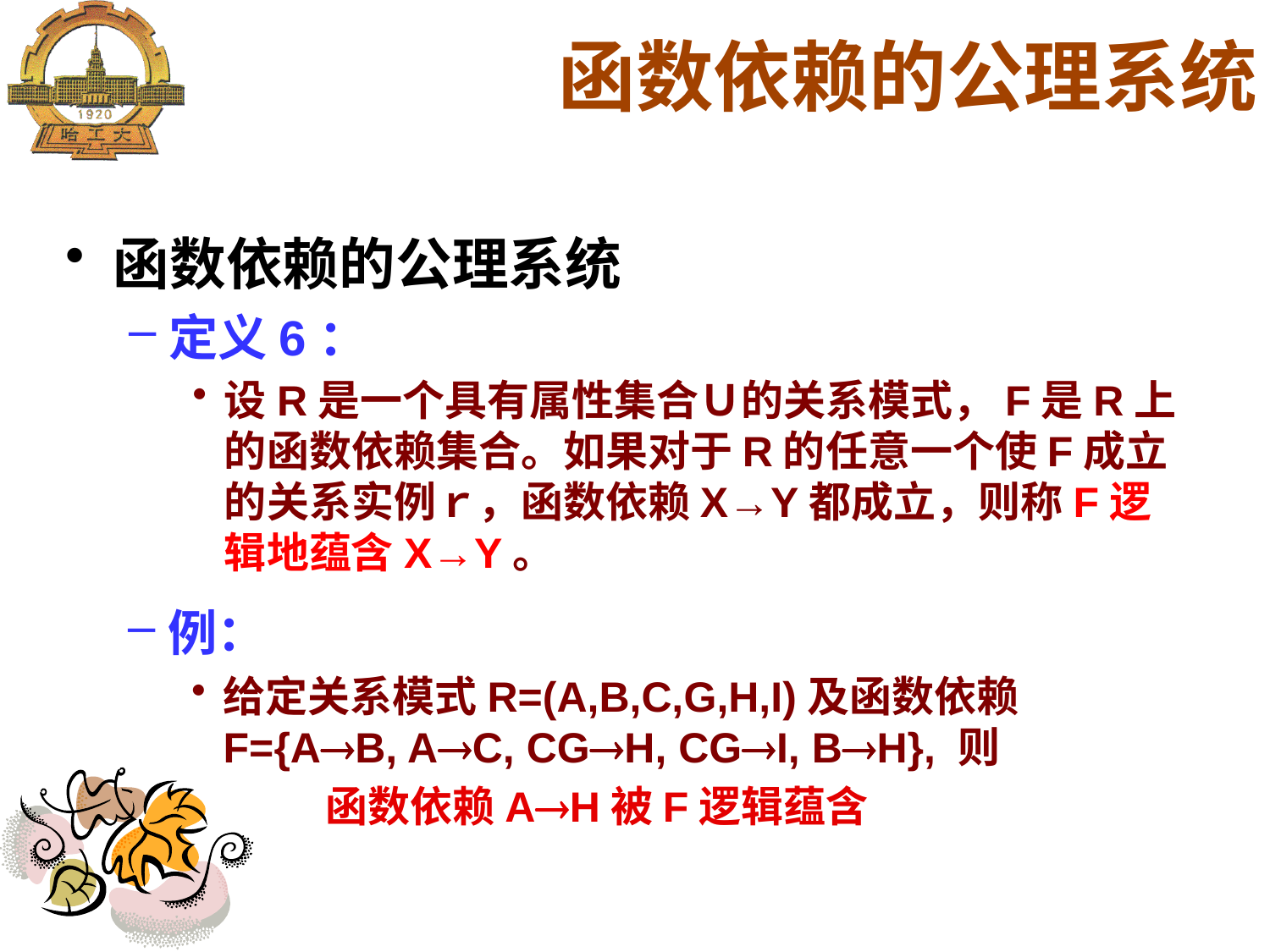

函数依赖的公理系统
函数依赖的公理系统
定义6：
设R是一个具有属性集合Ｕ的关系模式，F是R上的函数依赖集合。如果对于R的任意一个使F成立的关系实例ｒ，函数依赖X→Y都成立，则称F逻辑地蕴含X→Y。
例：
给定关系模式R=(A,B,C,G,H,I)及函数依赖F={A→B, A→C, CG→H, CG→I, B→H}, 则
             函数依赖A→H被F逻辑蕴含